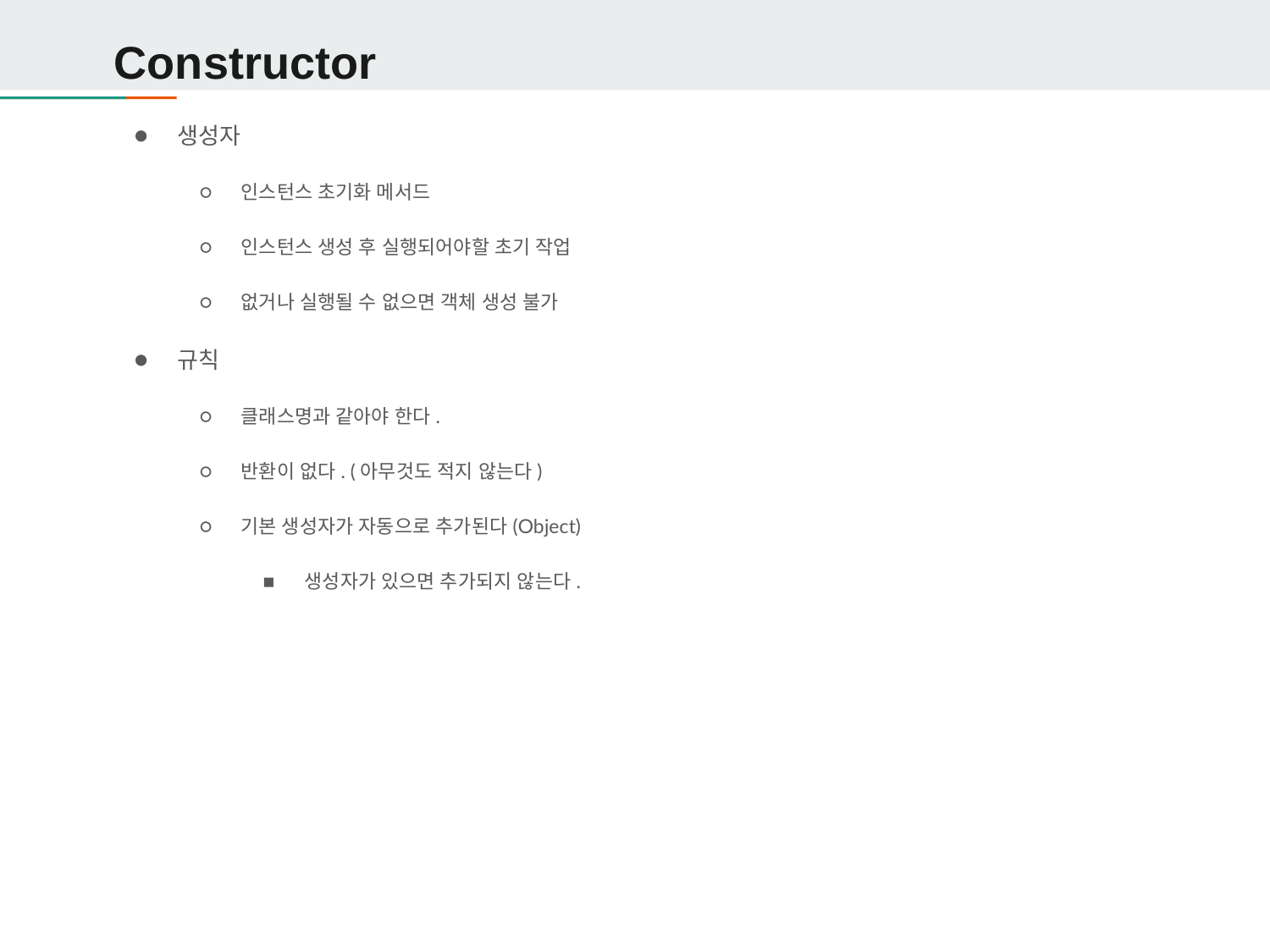

# Constructor
생성자
인스턴스 초기화 메서드
인스턴스 생성 후 실행되어야할 초기 작업
없거나 실행될 수 없으면 객체 생성 불가
규칙
클래스명과 같아야 한다.
반환이 없다. (아무것도 적지 않는다)
기본 생성자가 자동으로 추가된다(Object)
생성자가 있으면 추가되지 않는다.